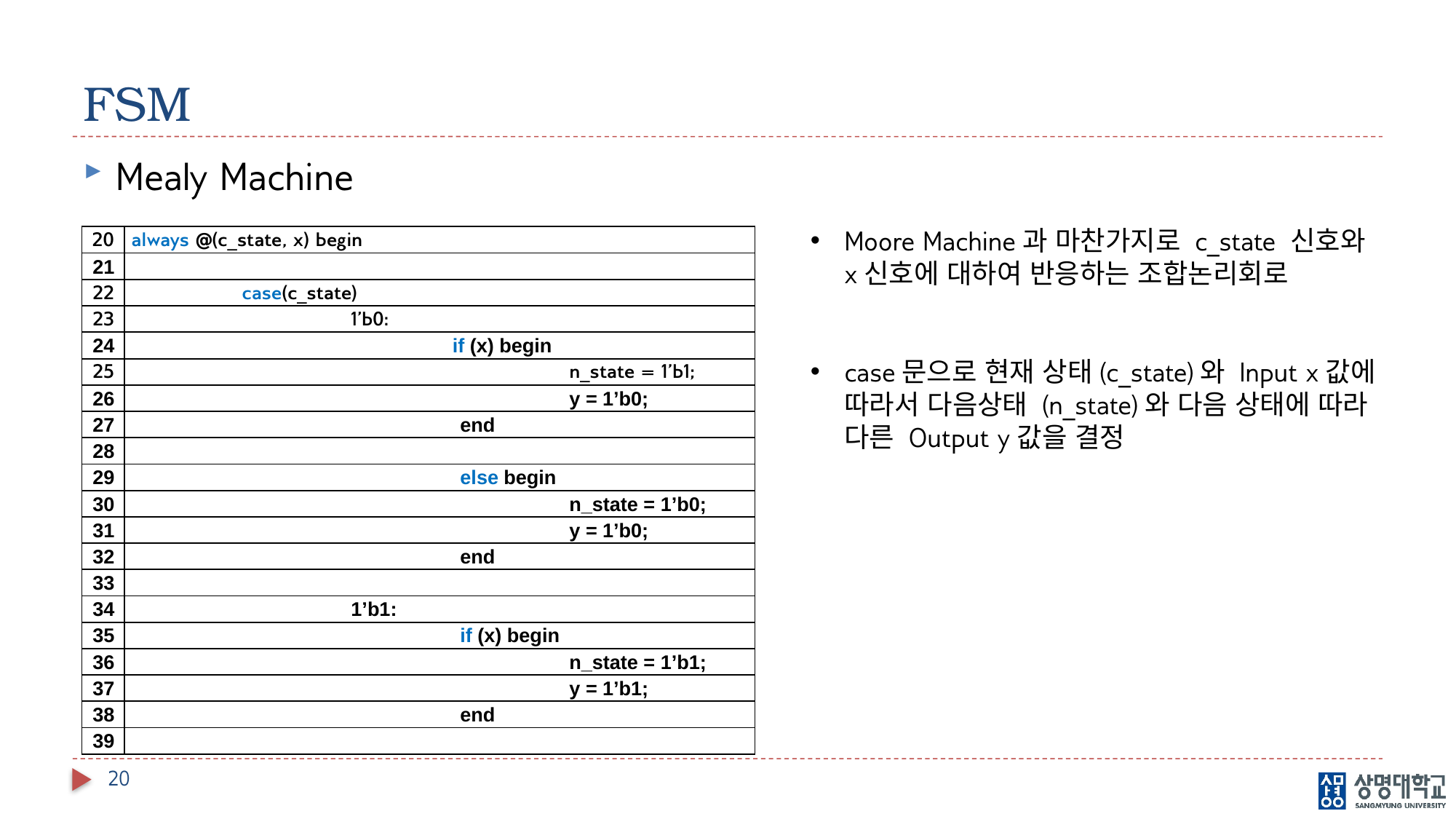

# FSM

Mealy Machine
Moore Machine과 마찬가지로 c_state 신호와 x신호에 대하여 반응하는 조합논리회로

case문으로 현재 상태(c_state)와 Input x값에 따라서 다음상태 (n_state)와 다음 상태에 따라 다른 Output y값을 결정

| 20 | always @(c\_state, x) begin |
| --- | --- |
| 21 |  |
| 22 | case(c\_state) |
| 23 | 1’b0: |
| 24 | if (x) begin |
| 25 | n\_state = 1’b1; |
| 26 | y = 1’b0; |
| 27 | end |
| 28 |  |
| 29 | else begin |
| 30 | n\_state = 1’b0; |
| 31 | y = 1’b0; |
| 32 | end |
| 33 |  |
| 34 | 1’b1: |
| 35 | if (x) begin |
| 36 | n\_state = 1’b1; |
| 37 | y = 1’b1; |
| 38 | end |
| 39 |  |
20